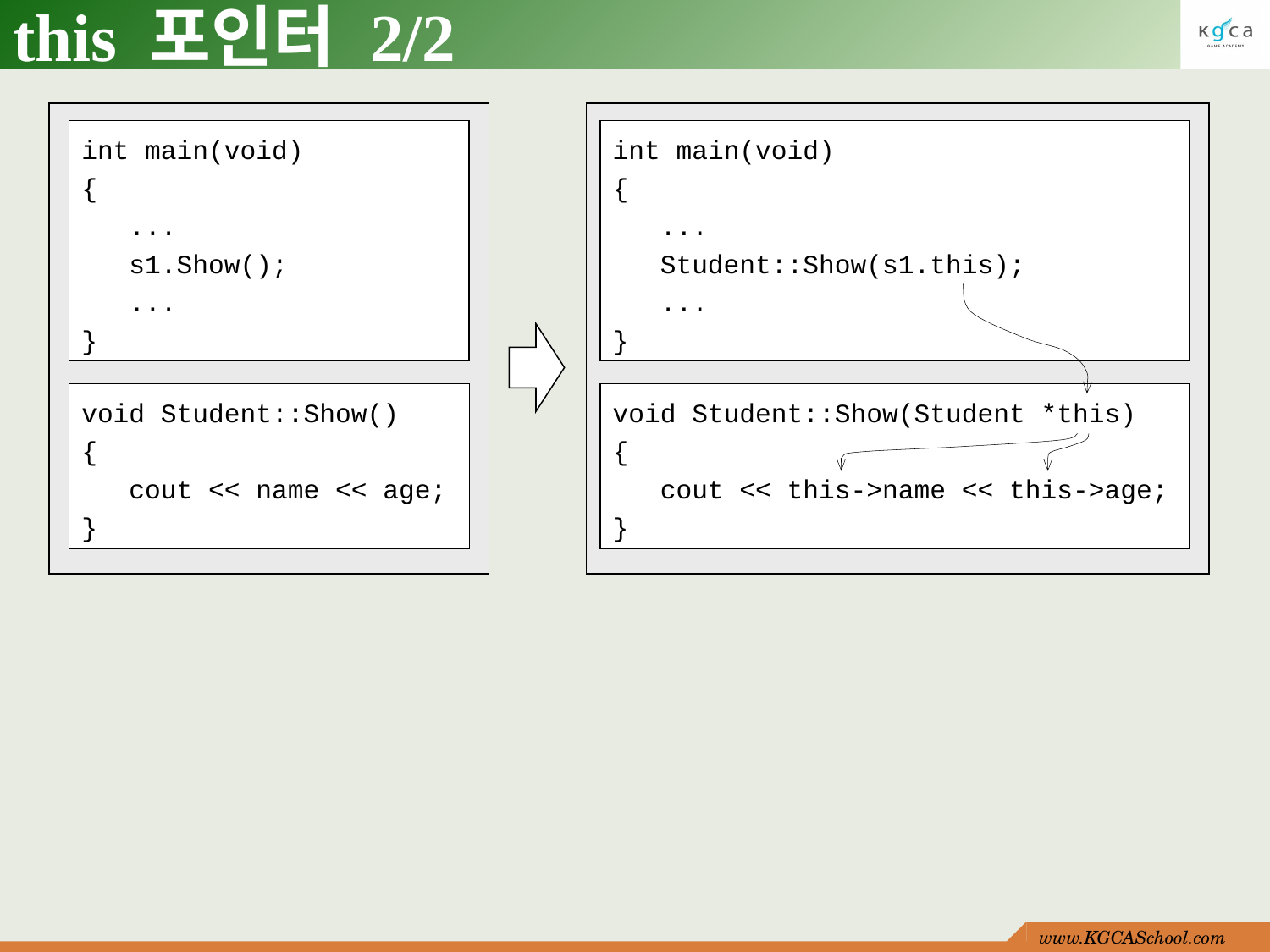

# this 포인터 2/2

int main(void)
{
   ...
   s1.Show();
   ...
}
int main(void)
{
   ...
   Student::Show(s1.this);
   ...
}

void Student::Show()
{
   cout << name << age;
}
void Student::Show(Student *this)
{
   cout << this->name << this->age;
}